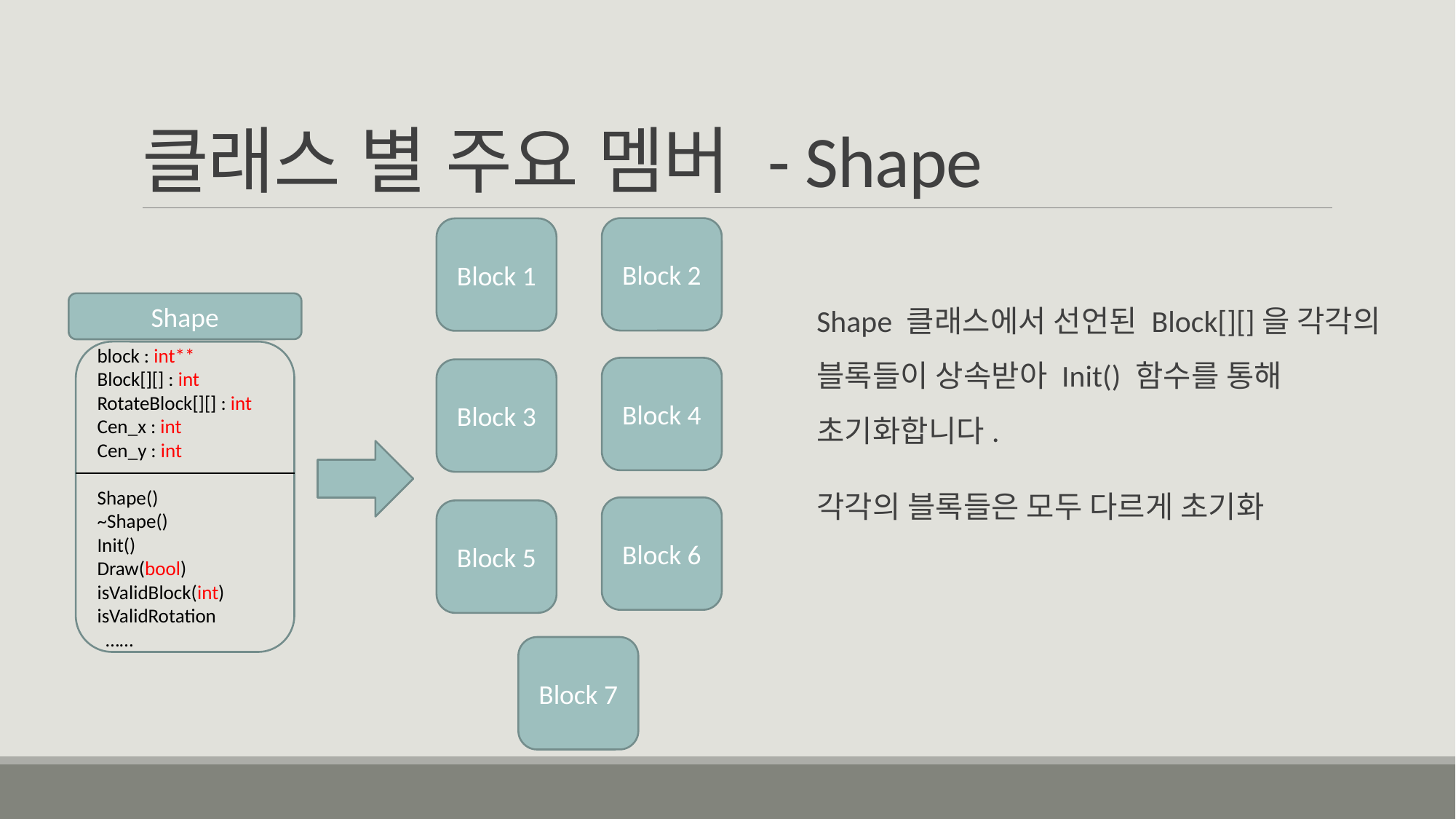

# 클래스 별 주요 멤버 - Shape
Block 2
Block 1

Shape 클래스에서 선언된 Block[][]을 각각의 블록들이 상속받아 Init() 함수를 통해 초기화합니다.
각각의 블록들은 모두 다르게 초기화
Shape
block : int**
Block[][] : int
RotateBlock[][] : int
Cen_x : int
Cen_y : int

Shape()
~Shape()
Init()
Draw(bool)
isValidBlock(int)
isValidRotation
  ……
Block 4
Block 3

Block 6
Block 5
Block 7